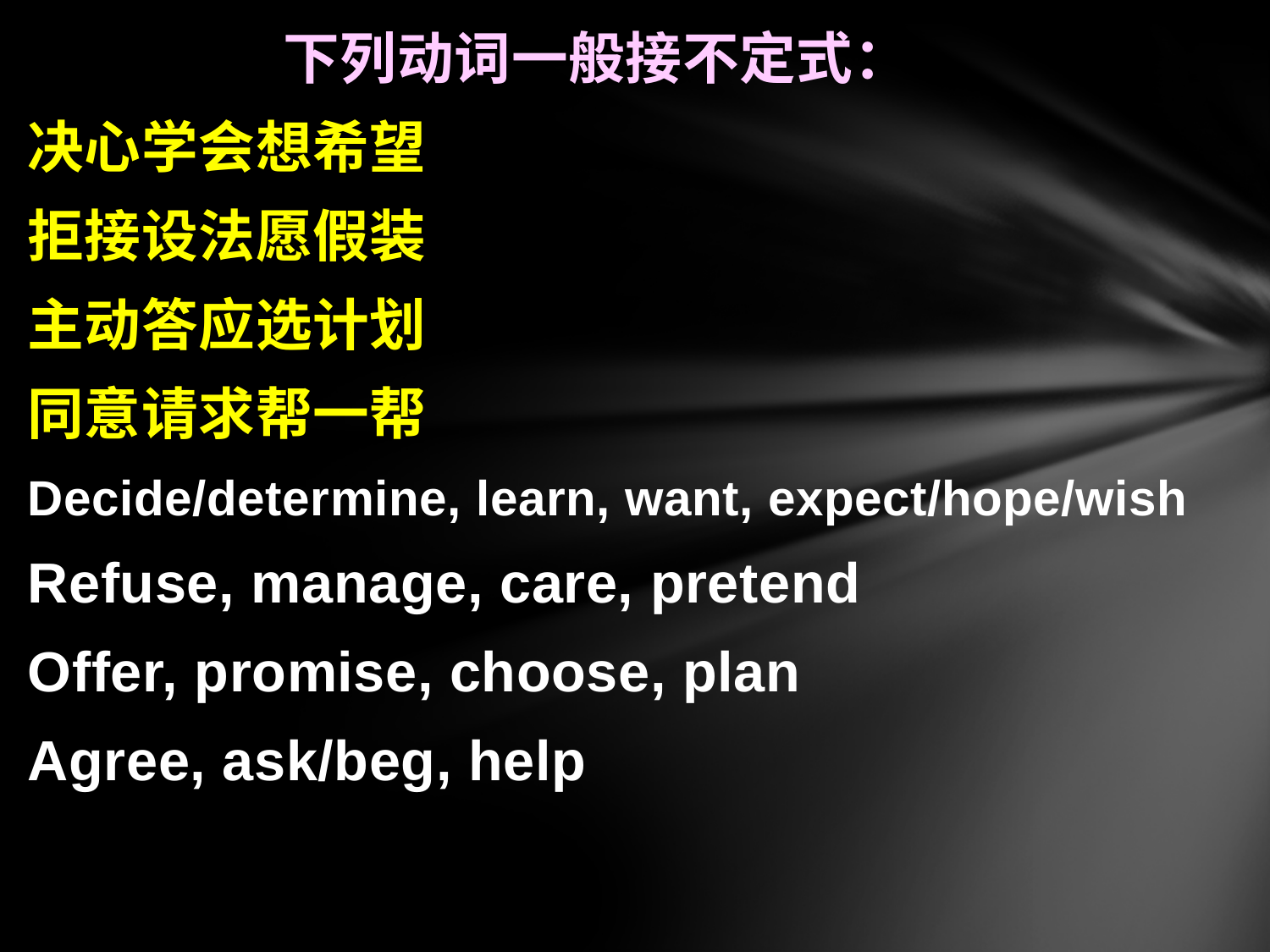

下列动词一般接不定式：
决心学会想希望
拒接设法愿假装
主动答应选计划
同意请求帮一帮
Decide/determine, learn, want, expect/hope/wish
Refuse, manage, care, pretend
Offer, promise, choose, plan
Agree, ask/beg, help